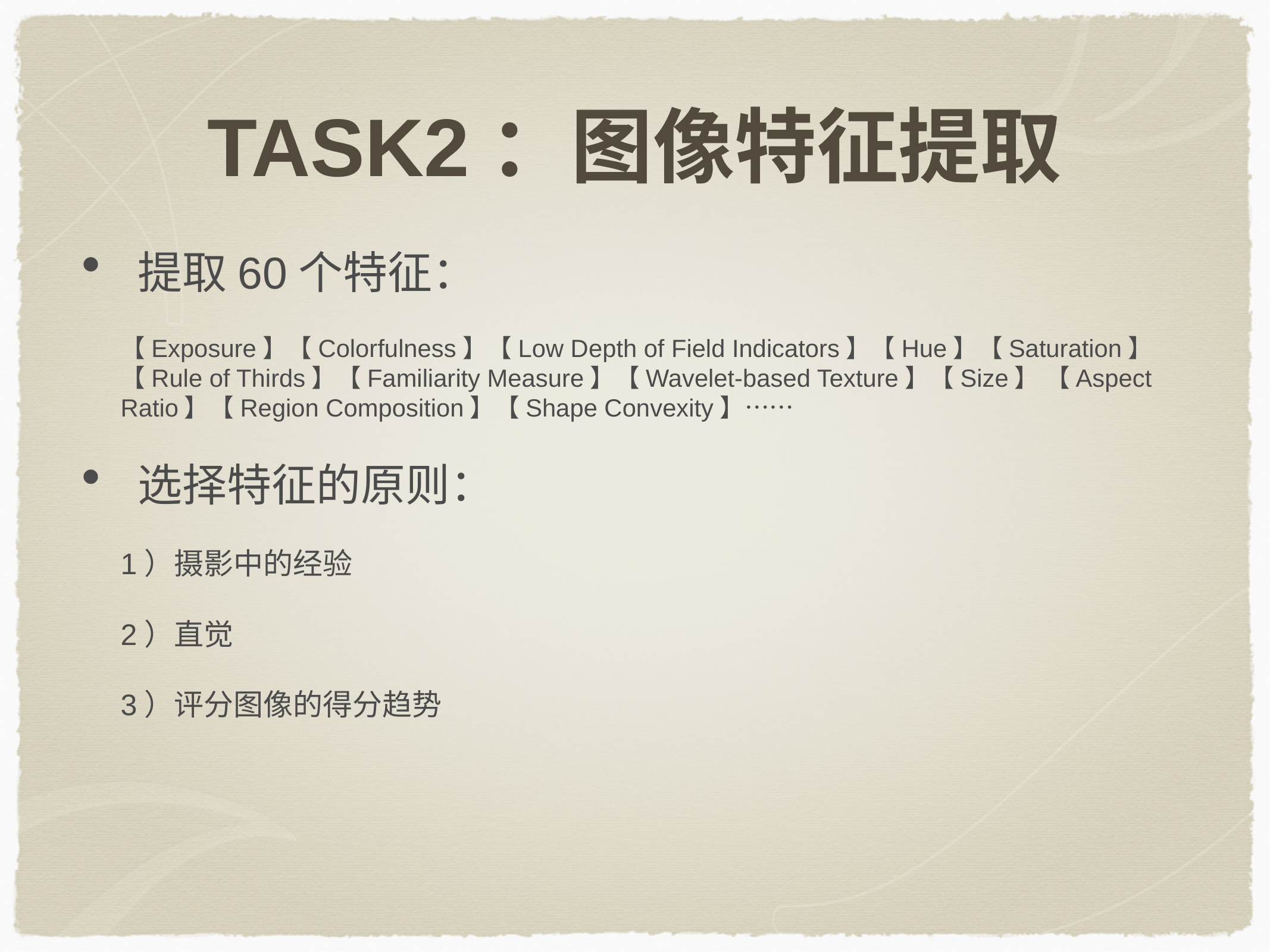

# Task2：图像特征提取
提取60个特征：
【Exposure】【Colorfulness】【Low Depth of Field Indicators】【Hue】【Saturation】【Rule of Thirds】【Familiarity Measure】【Wavelet-based Texture】【Size】 【Aspect Ratio】【Region Composition】【Shape Convexity】……
选择特征的原则：
1）摄影中的经验
2）直觉
3）评分图像的得分趋势